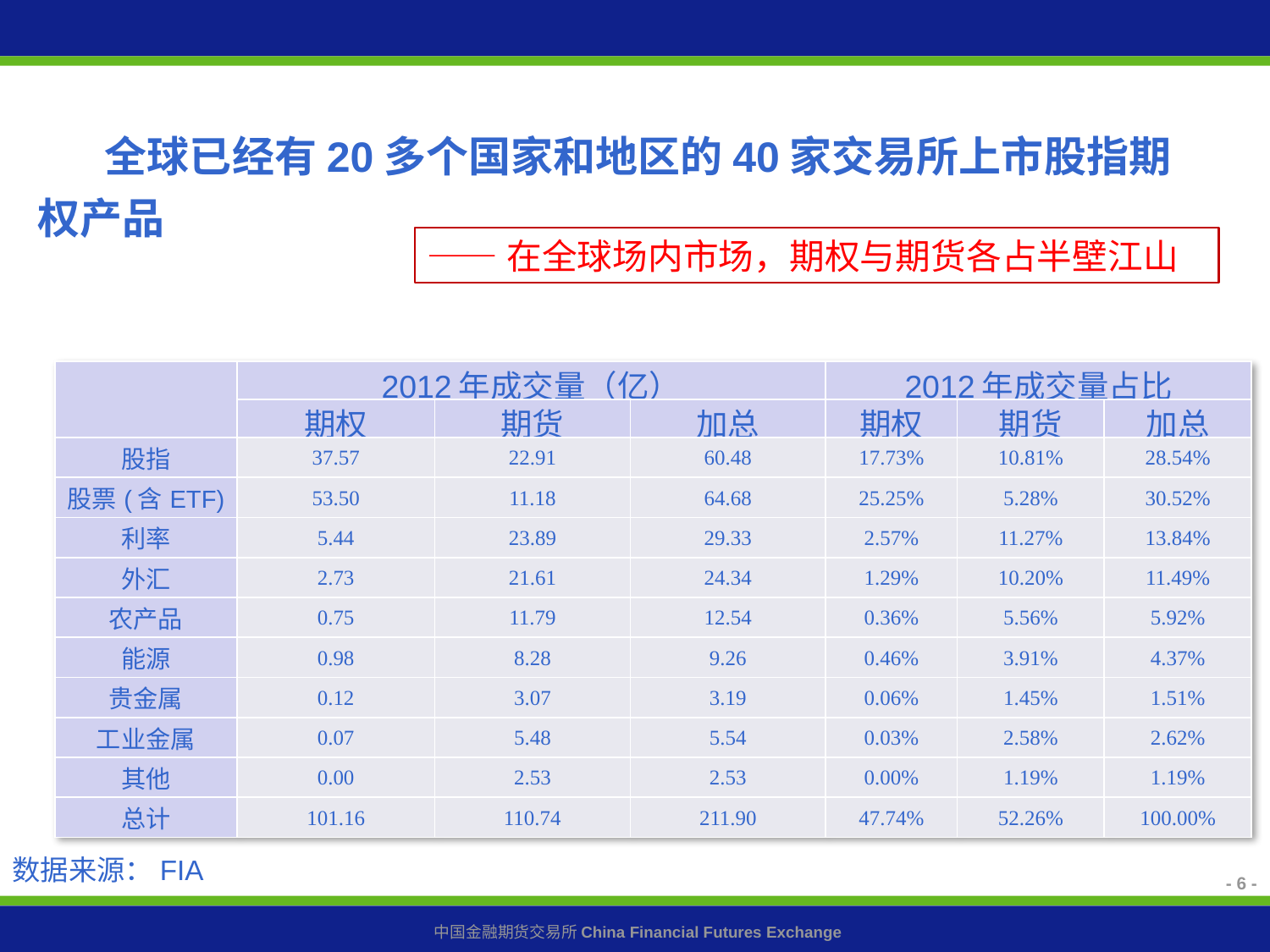

# 全球已经有20多个国家和地区的40家交易所上市股指期权产品
——在全球场内市场，期权与期货各占半壁江山
|  | 2012年成交量（亿） |  |  | 2012年成交量占比 |  |  |
| --- | --- | --- | --- | --- | --- | --- |
|  | 期权 | 期货 | 加总 | 期权 | 期货 | 加总 |
| 股指 | 37.57 | 22.91 | 60.48 | 17.73% | 10.81% | 28.54% |
| 股票(含ETF) | 53.50 | 11.18 | 64.68 | 25.25% | 5.28% | 30.52% |
| 利率 | 5.44 | 23.89 | 29.33 | 2.57% | 11.27% | 13.84% |
| 外汇 | 2.73 | 21.61 | 24.34 | 1.29% | 10.20% | 11.49% |
| 农产品 | 0.75 | 11.79 | 12.54 | 0.36% | 5.56% | 5.92% |
| 能源 | 0.98 | 8.28 | 9.26 | 0.46% | 3.91% | 4.37% |
| 贵金属 | 0.12 | 3.07 | 3.19 | 0.06% | 1.45% | 1.51% |
| 工业金属 | 0.07 | 5.48 | 5.54 | 0.03% | 2.58% | 2.62% |
| 其他 | 0.00 | 2.53 | 2.53 | 0.00% | 1.19% | 1.19% |
| 总计 | 101.16 | 110.74 | 211.90 | 47.74% | 52.26% | 100.00% |
数据来源：FIA
- 6 -